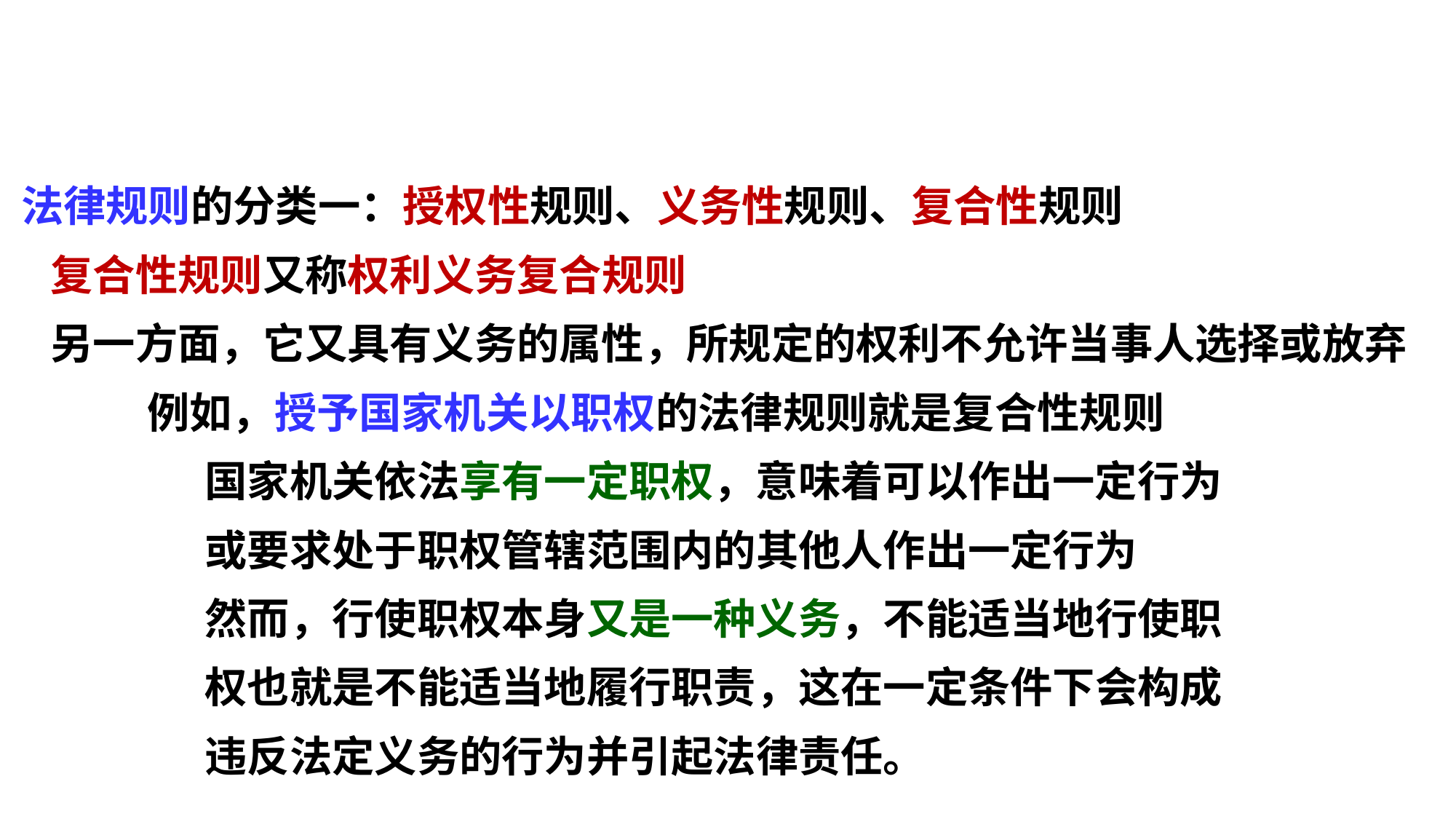

法律规则的分类一：授权性规则、义务性规则、复合性规则
  复合性规则又称权利义务复合规则
  另一方面，它又具有义务的属性，所规定的权利不允许当事人选择或放弃
            例如，授予国家机关以职权的法律规则就是复合性规则
                  国家机关依法享有一定职权，意味着可以作出一定行为
                  或要求处于职权管辖范围内的其他人作出一定行为
                  然而，行使职权本身又是一种义务，不能适当地行使职
                  权也就是不能适当地履行职责，这在一定条件下会构成
                  违反法定义务的行为并引起法律责任。